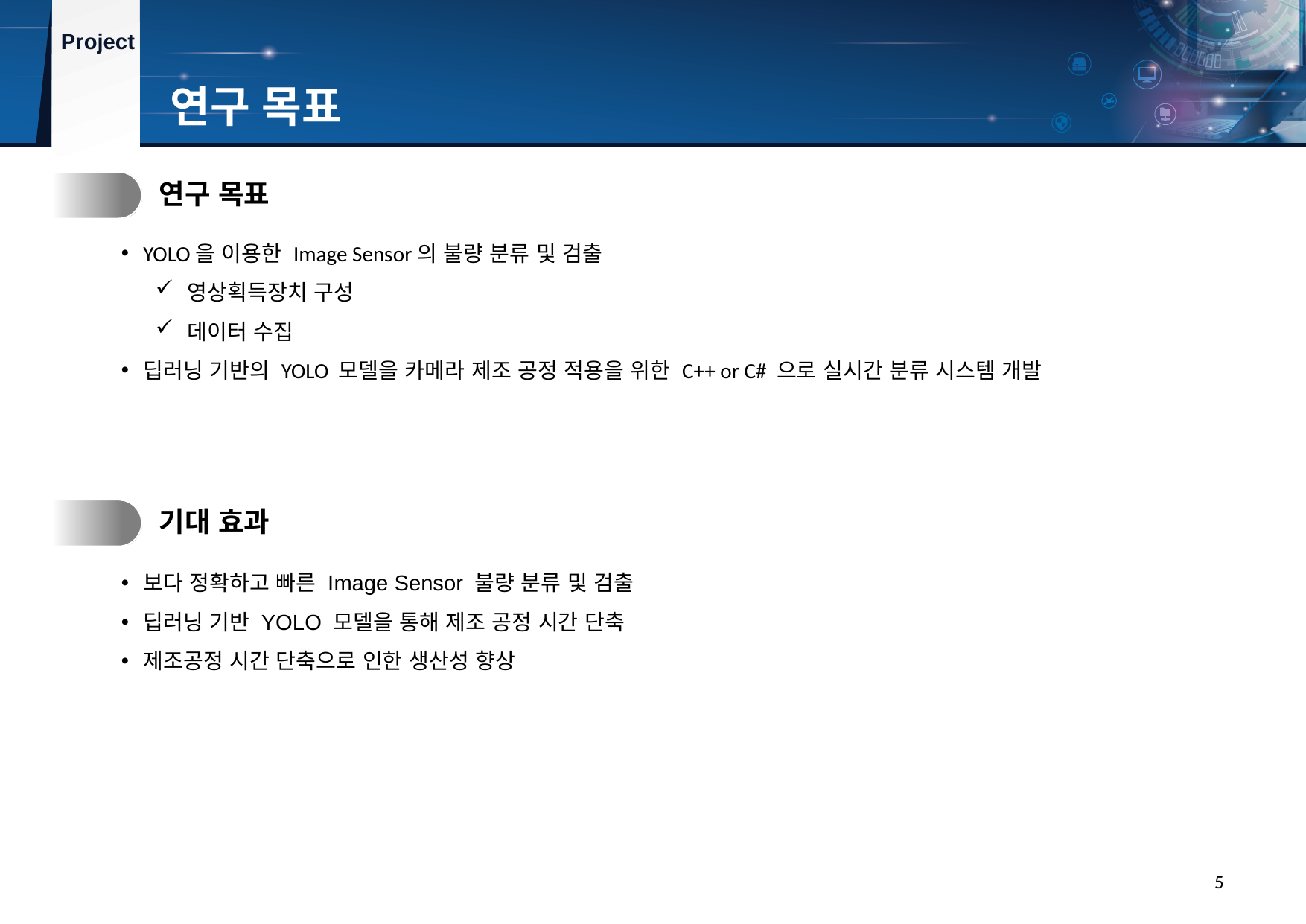

연구 목표

1.
연구 목표
YOLO을 이용한 Image Sensor의 불량 분류 및 검출
영상획득장치 구성
데이터 수집
딥러닝 기반의 YOLO 모델을 카메라 제조 공정 적용을 위한 C++ or C# 으로 실시간 분류 시스템 개발

2.
기대 효과
보다 정확하고 빠른 Image Sensor 불량 분류 및 검출
딥러닝 기반 YOLO 모델을 통해 제조 공정 시간 단축
제조공정 시간 단축으로 인한 생산성 향상
5